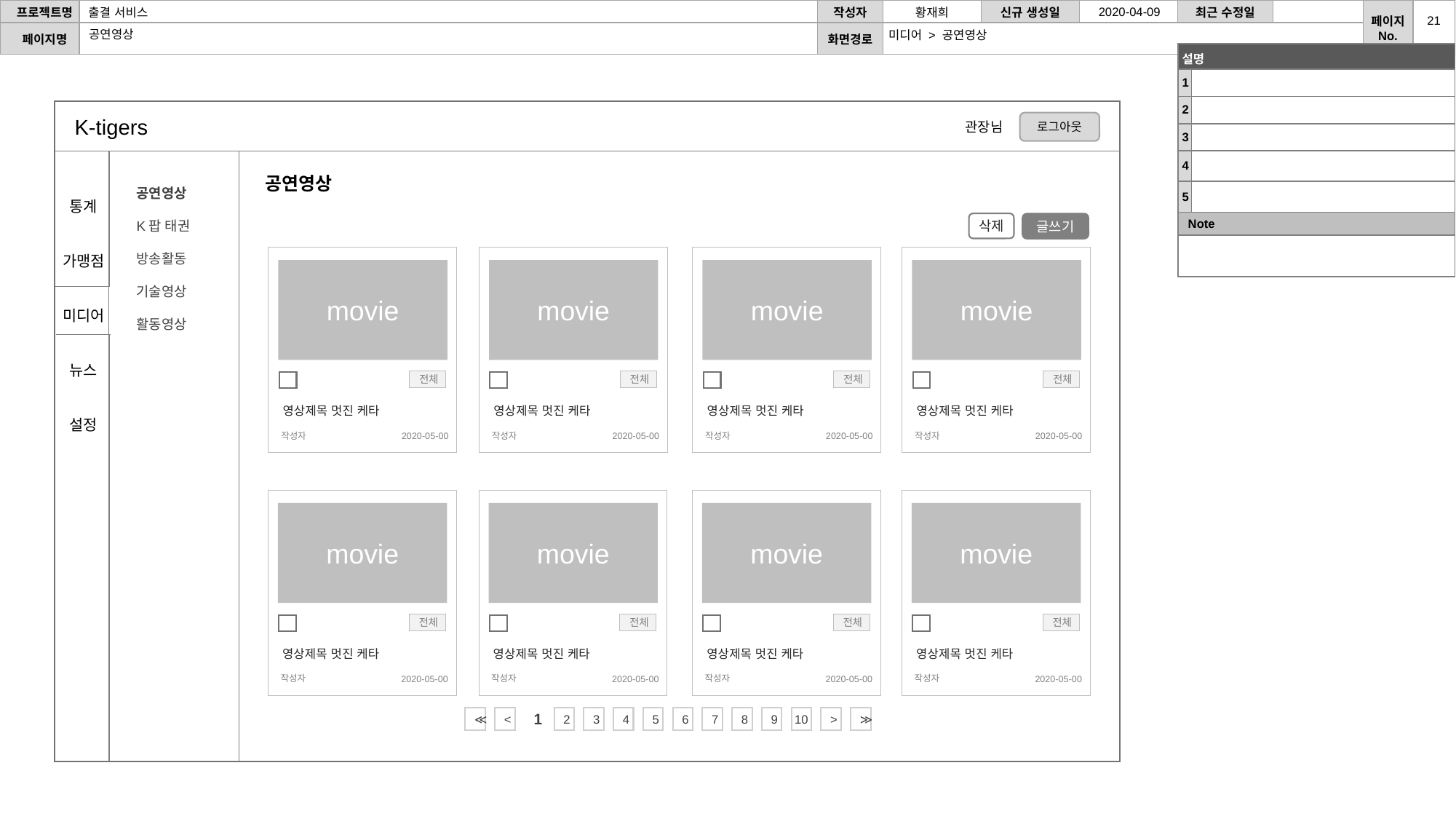

2020-04-09
21
공연영상
미디어 > 공연영상
| 설명 |  |
| --- | --- |
| 1 |  |
| 2 |  |
| 3 |  |
| 4 |  |
| 5 |  |
| Note |  |
|  |  |

K-tigers
로그아웃
관장님
공연영상
공연영상

K팝 태권

방송활동

기술영상

활동영상
통계

가맹점

미디어

뉴스

설정
삭제
글쓰기

movie
movie
movie
movie
 전체
 전체
 전체
 전체

영상제목 멋진 케타
영상제목 멋진 케타
영상제목 멋진 케타
영상제목 멋진 케타
작성자
작성자
작성자
작성자
2020-05-00
2020-05-00
2020-05-00
2020-05-00

movie
movie
movie
movie
 전체
 전체
 전체
 전체

영상제목 멋진 케타
영상제목 멋진 케타
영상제목 멋진 케타
영상제목 멋진 케타
작성자
작성자
작성자
작성자
2020-05-00
2020-05-00
2020-05-00
2020-05-00
≪
<
1
2
3
4
5
6
7
8
9
10
>
≫